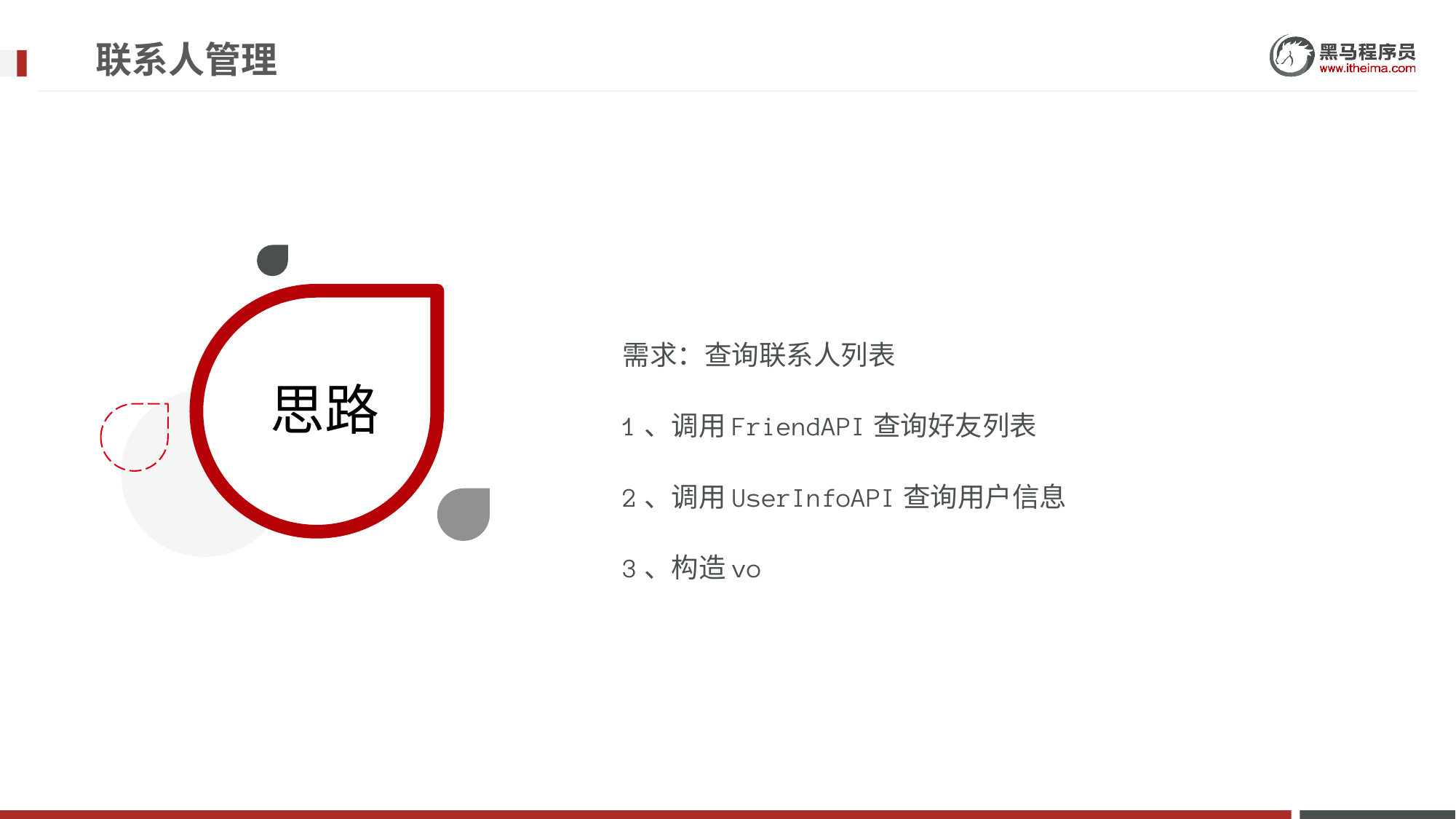

# 联系人管理
需求：查询联系人列表
1、调用FriendAPI查询好友列表
2、调用UserInfoAPI查询用户信息
3、构造vo